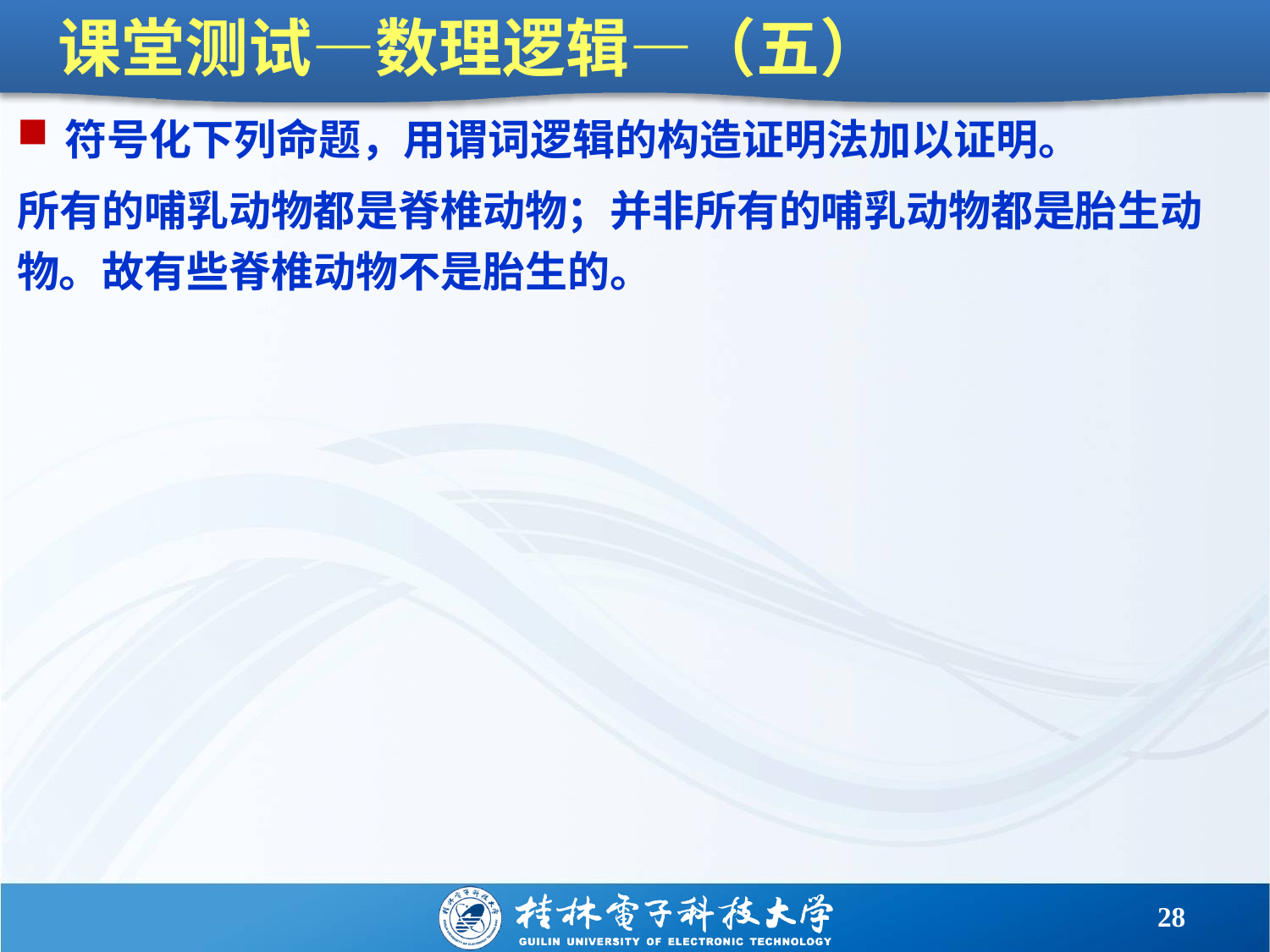

# 课堂测试—数理逻辑—（五）
符号化下列命题，用谓词逻辑的构造证明法加以证明。
所有的哺乳动物都是脊椎动物；并非所有的哺乳动物都是胎生动物。故有些脊椎动物不是胎生的。